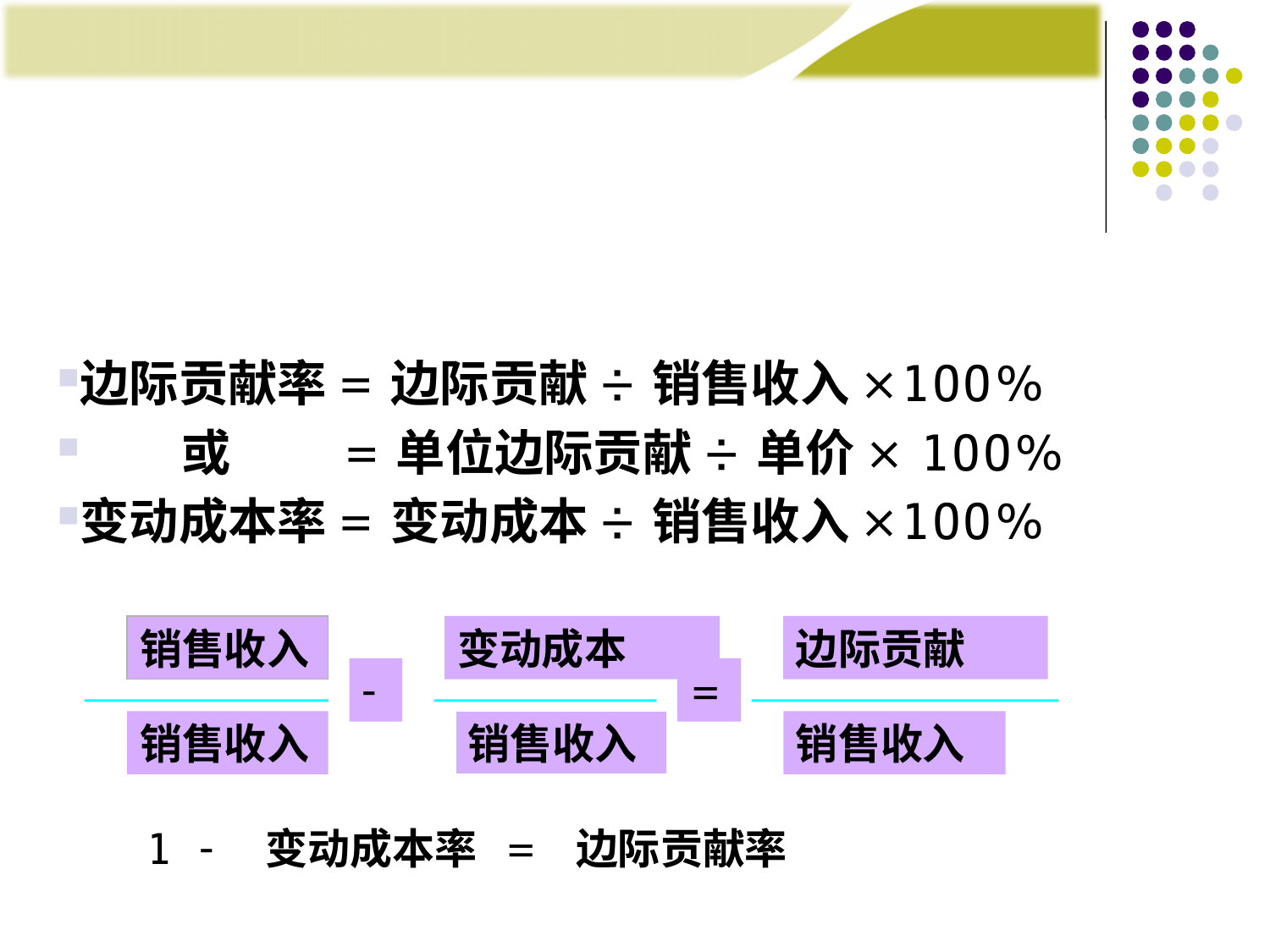

#

边际贡献率=边际贡献÷销售收入×100%
        或         =单位边际贡献÷单价× 100%
变动成本率=变动成本÷销售收入×100%

销售收入
变动成本
边际贡献
-
=

销售收入
销售收入
销售收入
1  -   变动成本率  =  边际贡献率